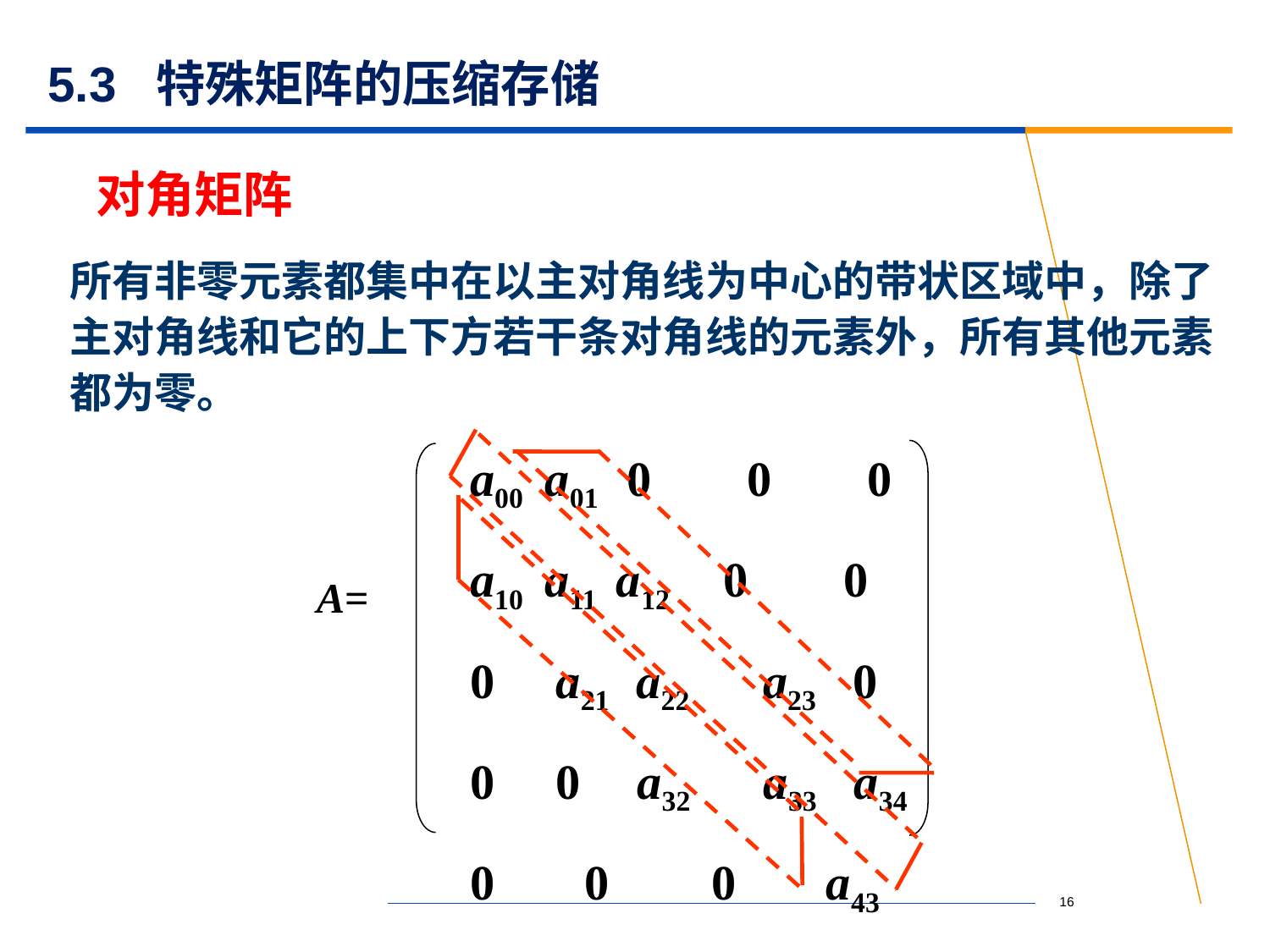

# 5.3  特殊矩阵的压缩存储
对角矩阵
所有非零元素都集中在以主对角线为中心的带状区域中，除了主对角线和它的上下方若干条对角线的元素外，所有其他元素都为零。
a00   a01    0　  0　  0
a10   a11  a12      0　  0
0     a21   a22　a23   0
0     0     a32　a33   a34
0　 0　  0　 a43   a44

A=